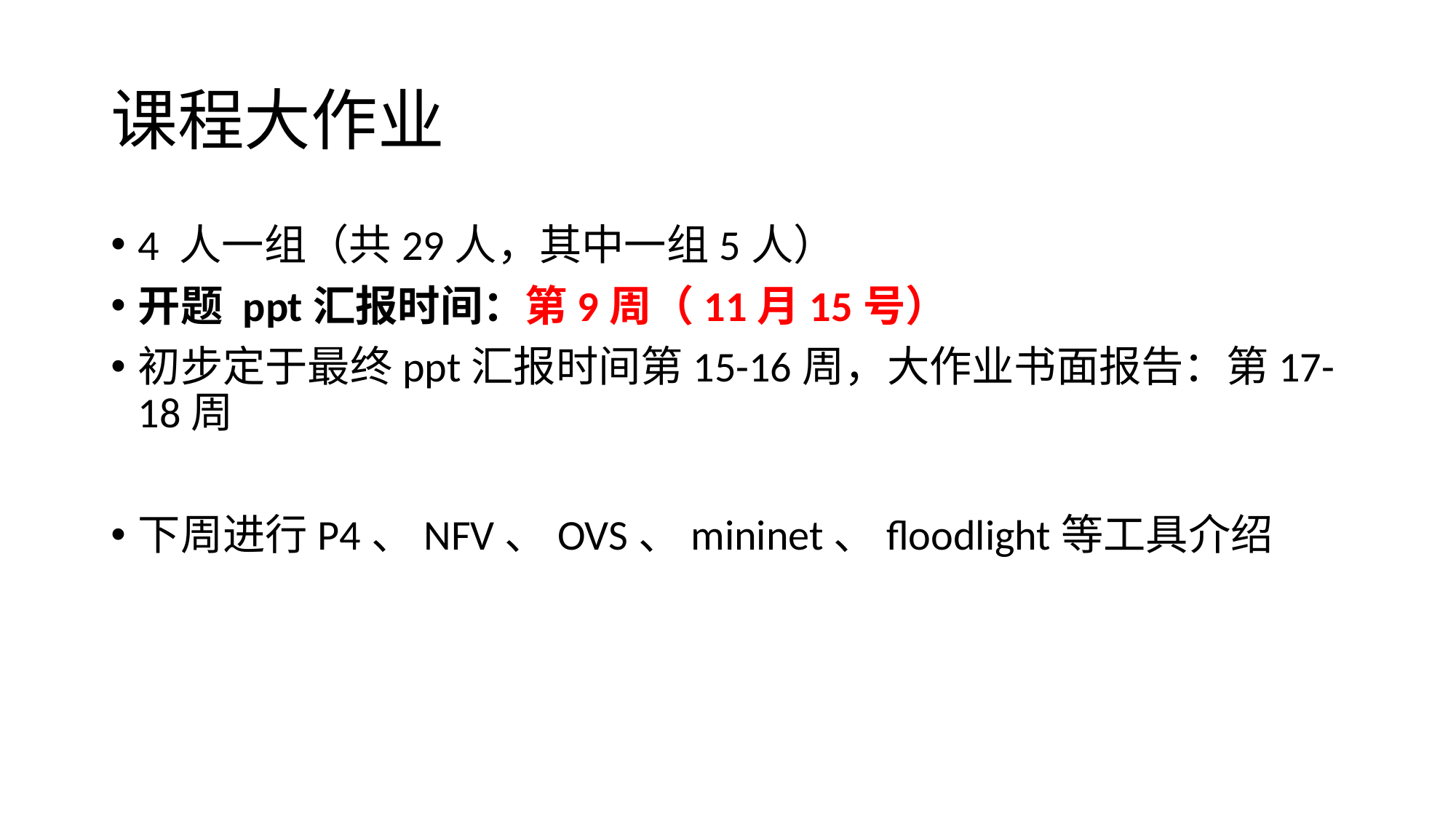

# 课程大作业
4 人一组（共29人，其中一组5人）
开题 ppt汇报时间：第9周（11月15号）
初步定于最终ppt汇报时间第15-16周，大作业书面报告：第17-18周

下周进行P4、NFV、OVS、mininet、floodlight等工具介绍